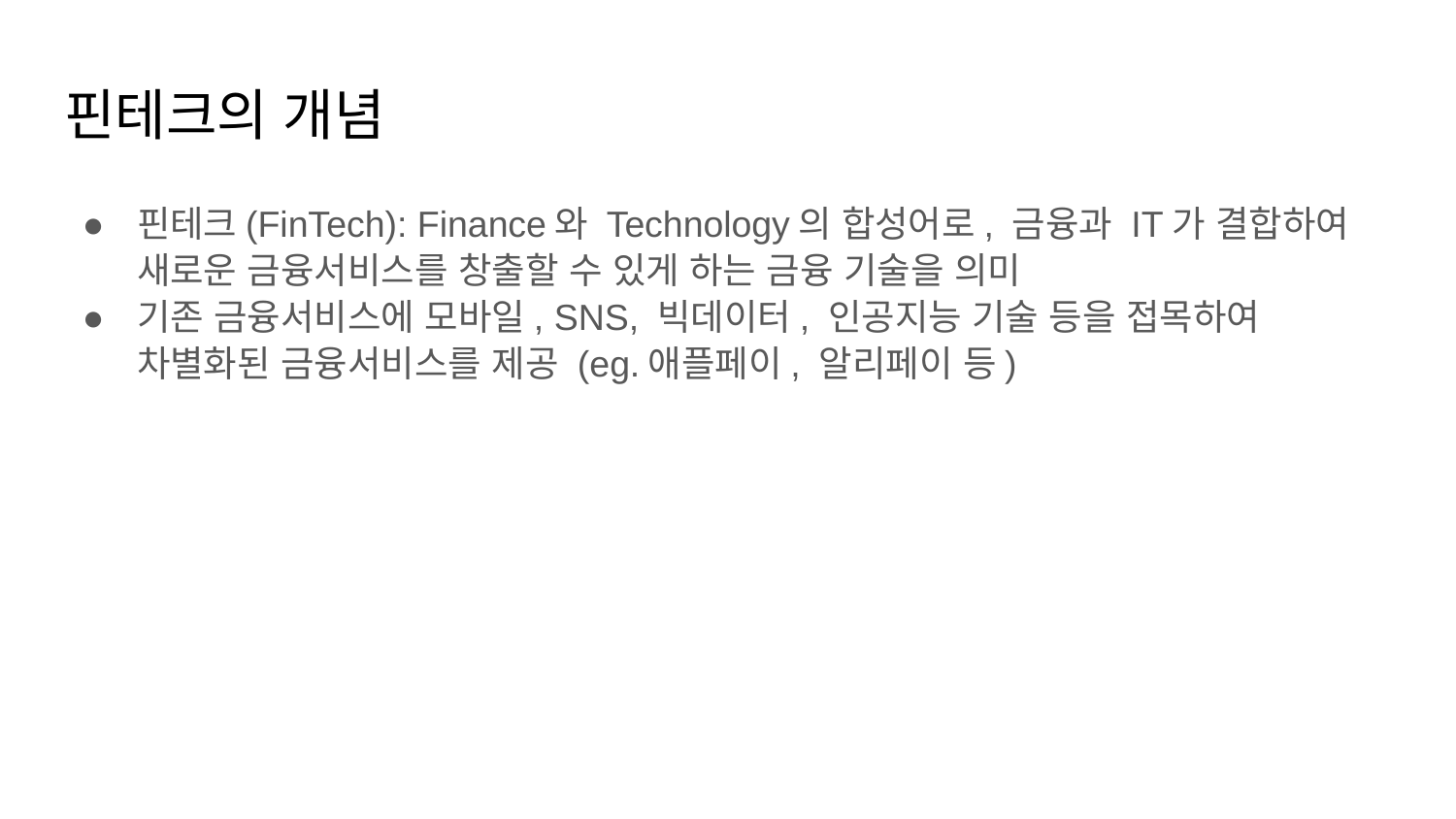

# 핀테크의 개념
핀테크(FinTech): Finance와 Technology의 합성어로, 금융과 IT가 결합하여 새로운 금융서비스를 창출할 수 있게 하는 금융 기술을 의미
기존 금융서비스에 모바일, SNS, 빅데이터, 인공지능 기술 등을 접목하여 차별화된 금융서비스를 제공 (eg.애플페이, 알리페이 등)